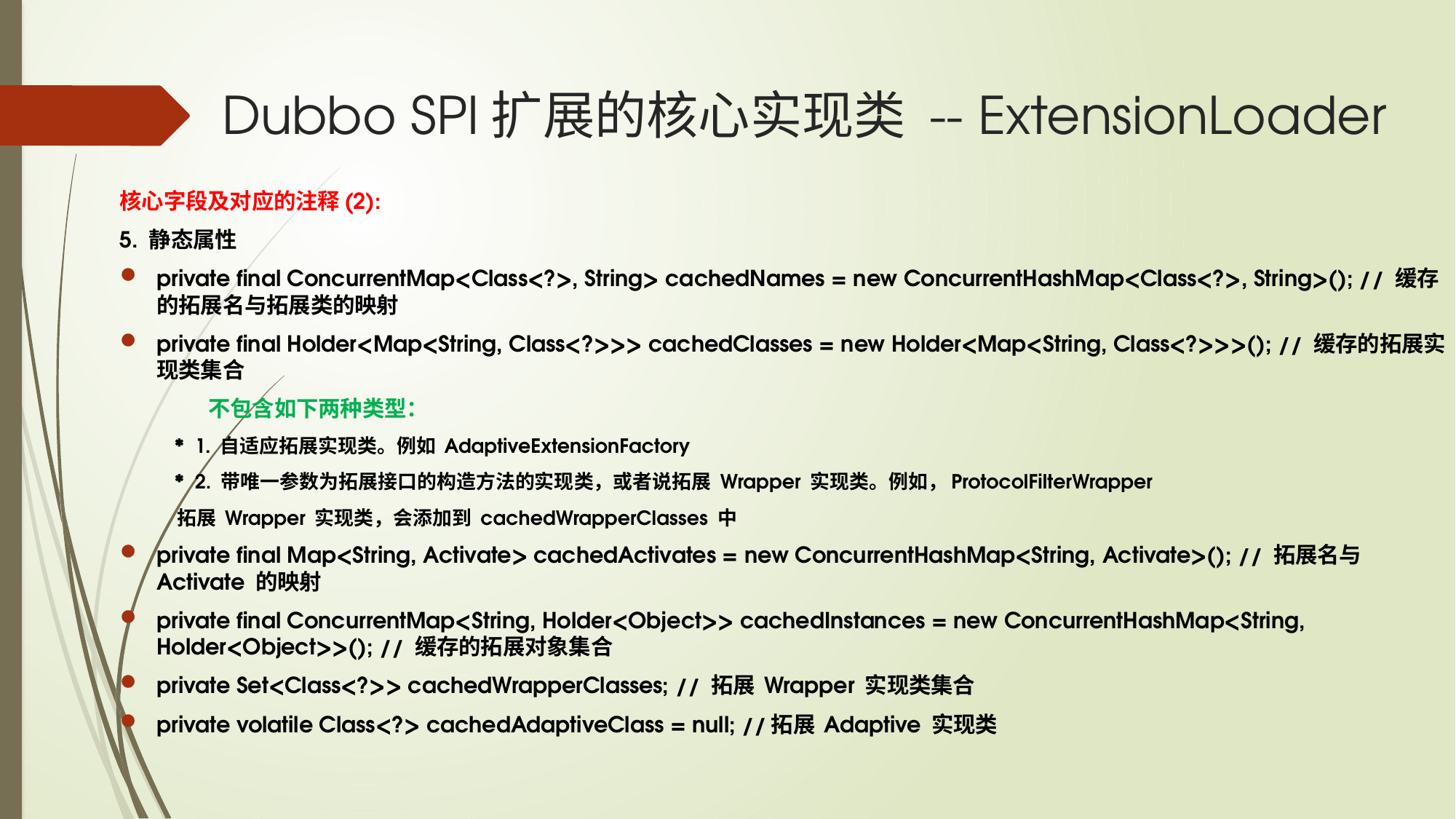

# Dubbo SPI扩展的核心实现类 -- ExtensionLoader
核心字段及对应的注释(2):
5. 静态属性
private final ConcurrentMap<Class<?>, String> cachedNames = new ConcurrentHashMap<Class<?>, String>(); // 缓存的拓展名与拓展类的映射
private final Holder<Map<String, Class<?>>> cachedClasses = new Holder<Map<String, Class<?>>>(); // 缓存的拓展实现类集合
	不包含如下两种类型：
 *  1. 自适应拓展实现类。例如 AdaptiveExtensionFactory
 *  2. 带唯一参数为拓展接口的构造方法的实现类，或者说拓展 Wrapper 实现类。例如，ProtocolFilterWrapper
	 拓展 Wrapper 实现类，会添加到 cachedWrapperClasses 中
private final Map<String, Activate> cachedActivates = new ConcurrentHashMap<String, Activate>(); // 拓展名与 Activate 的映射
private final ConcurrentMap<String, Holder<Object>> cachedInstances = new ConcurrentHashMap<String, Holder<Object>>(); // 缓存的拓展对象集合
private Set<Class<?>> cachedWrapperClasses; // 拓展 Wrapper 实现类集合
private volatile Class<?> cachedAdaptiveClass = null; //拓展 Adaptive 实现类